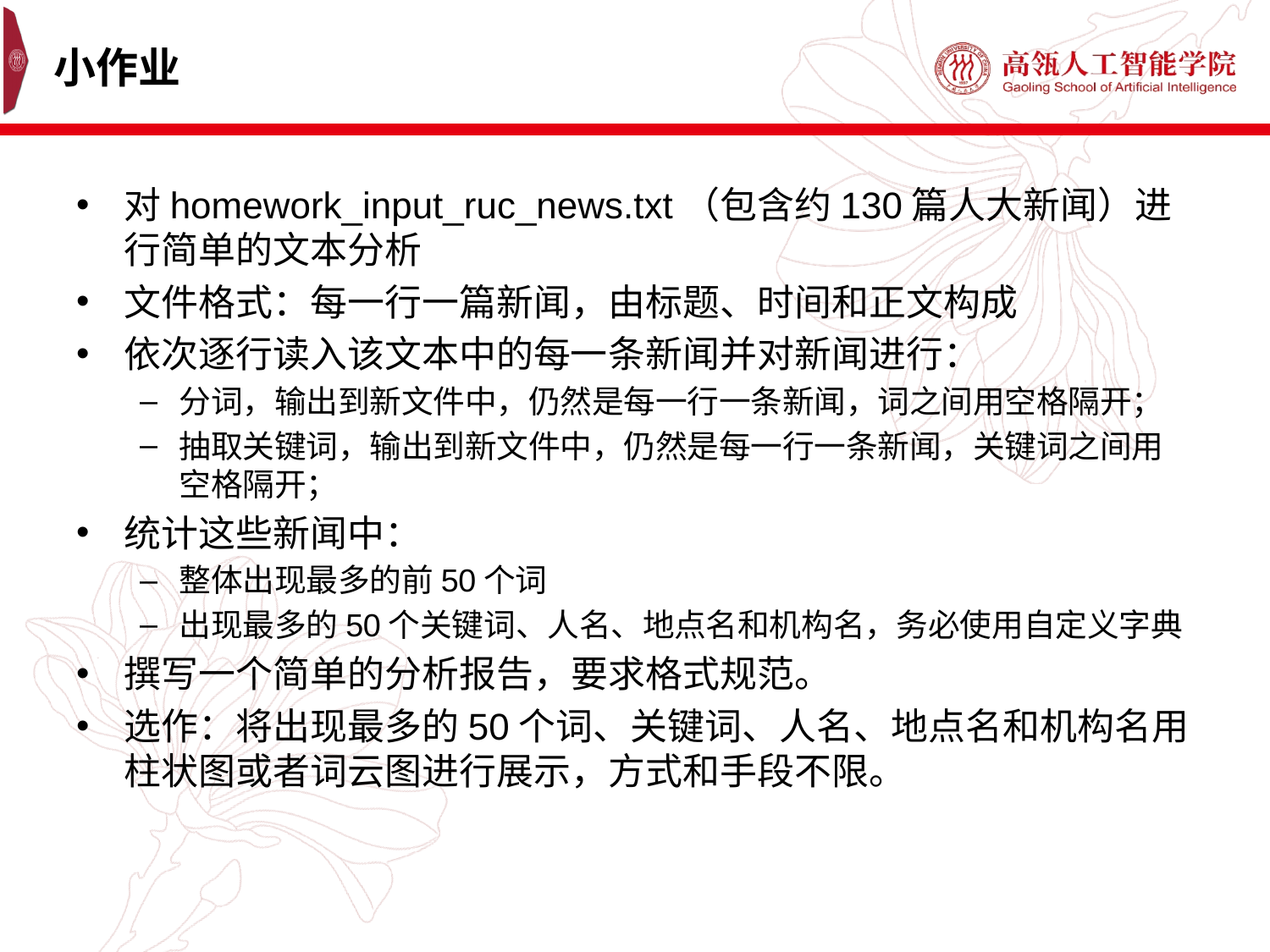

# 小作业
对homework_input_ruc_news.txt（包含约130篇人大新闻）进行简单的文本分析
文件格式：每一行一篇新闻，由标题、时间和正文构成
依次逐行读入该文本中的每一条新闻并对新闻进行：
分词，输出到新文件中，仍然是每一行一条新闻，词之间用空格隔开；
抽取关键词，输出到新文件中，仍然是每一行一条新闻，关键词之间用空格隔开；
统计这些新闻中：
整体出现最多的前50个词
出现最多的50个关键词、人名、地点名和机构名，务必使用自定义字典
撰写一个简单的分析报告，要求格式规范。
选作：将出现最多的50个词、关键词、人名、地点名和机构名用柱状图或者词云图进行展示，方式和手段不限。